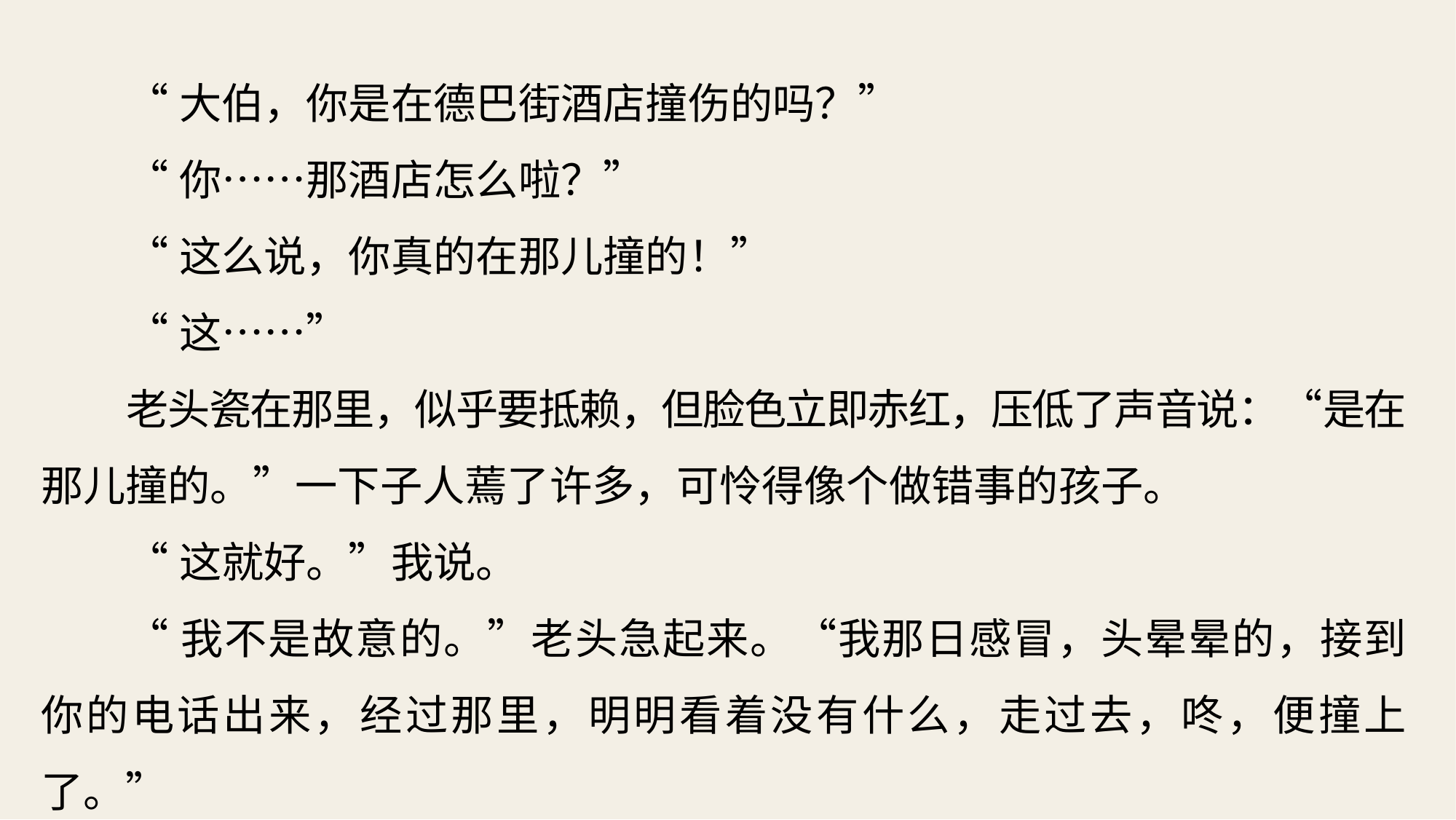

“大伯，你是在德巴街酒店撞伤的吗？”
“你……那酒店怎么啦？”
“这么说，你真的在那儿撞的！”
“这……”
老头瓷在那里，似乎要抵赖，但脸色立即赤红，压低了声音说：“是在那儿撞的。”一下子人蔫了许多，可怜得像个做错事的孩子。
“这就好。”我说。
“我不是故意的。”老头急起来。“我那日感冒，头晕晕的，接到你的电话出来，经过那里，明明看着没有什么，走过去，咚，便撞上了。”